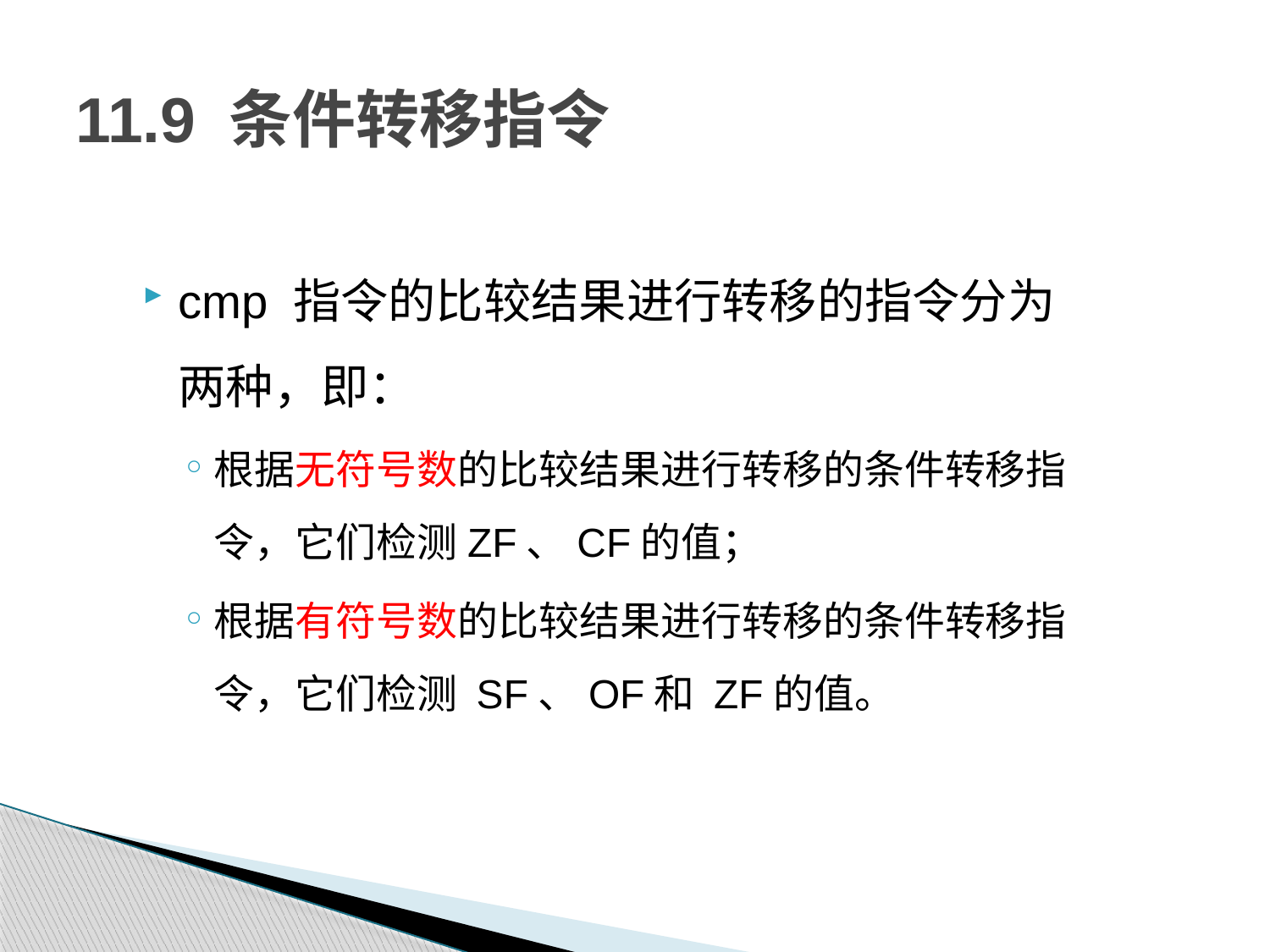

# 11.9 条件转移指令
cmp 指令的比较结果进行转移的指令分为两种，即：
根据无符号数的比较结果进行转移的条件转移指令，它们检测ZF、CF的值；
根据有符号数的比较结果进行转移的条件转移指令，它们检测 SF、OF和 ZF的值。